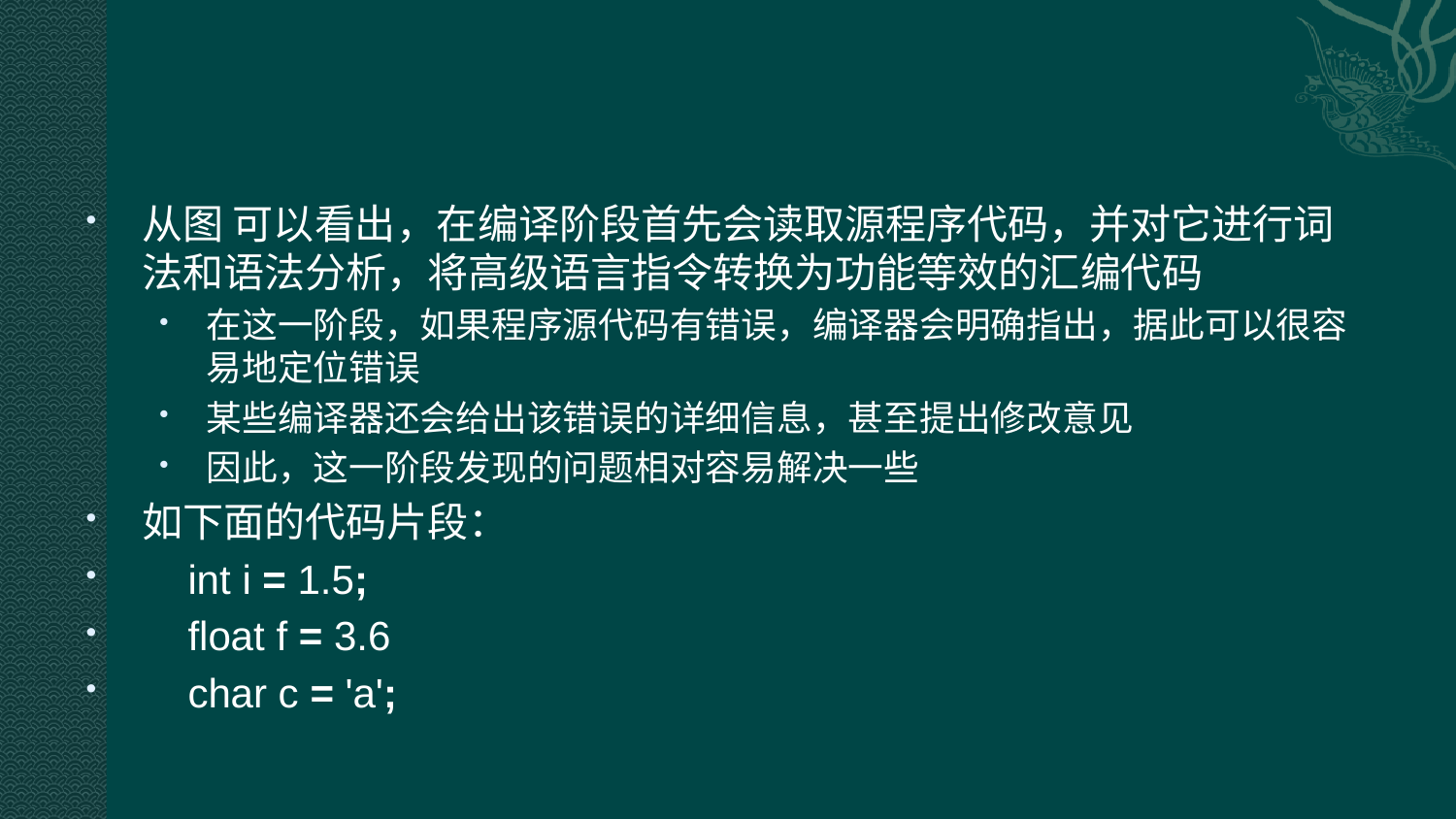

#
从图 可以看出，在编译阶段首先会读取源程序代码，并对它进行词法和语法分析，将高级语言指令转换为功能等效的汇编代码
在这一阶段，如果程序源代码有错误，编译器会明确指出，据此可以很容易地定位错误
某些编译器还会给出该错误的详细信息，甚至提出修改意见
因此，这一阶段发现的问题相对容易解决一些
如下面的代码片段：
    int i = 1.5;
    float f = 3.6
    char c = 'a';